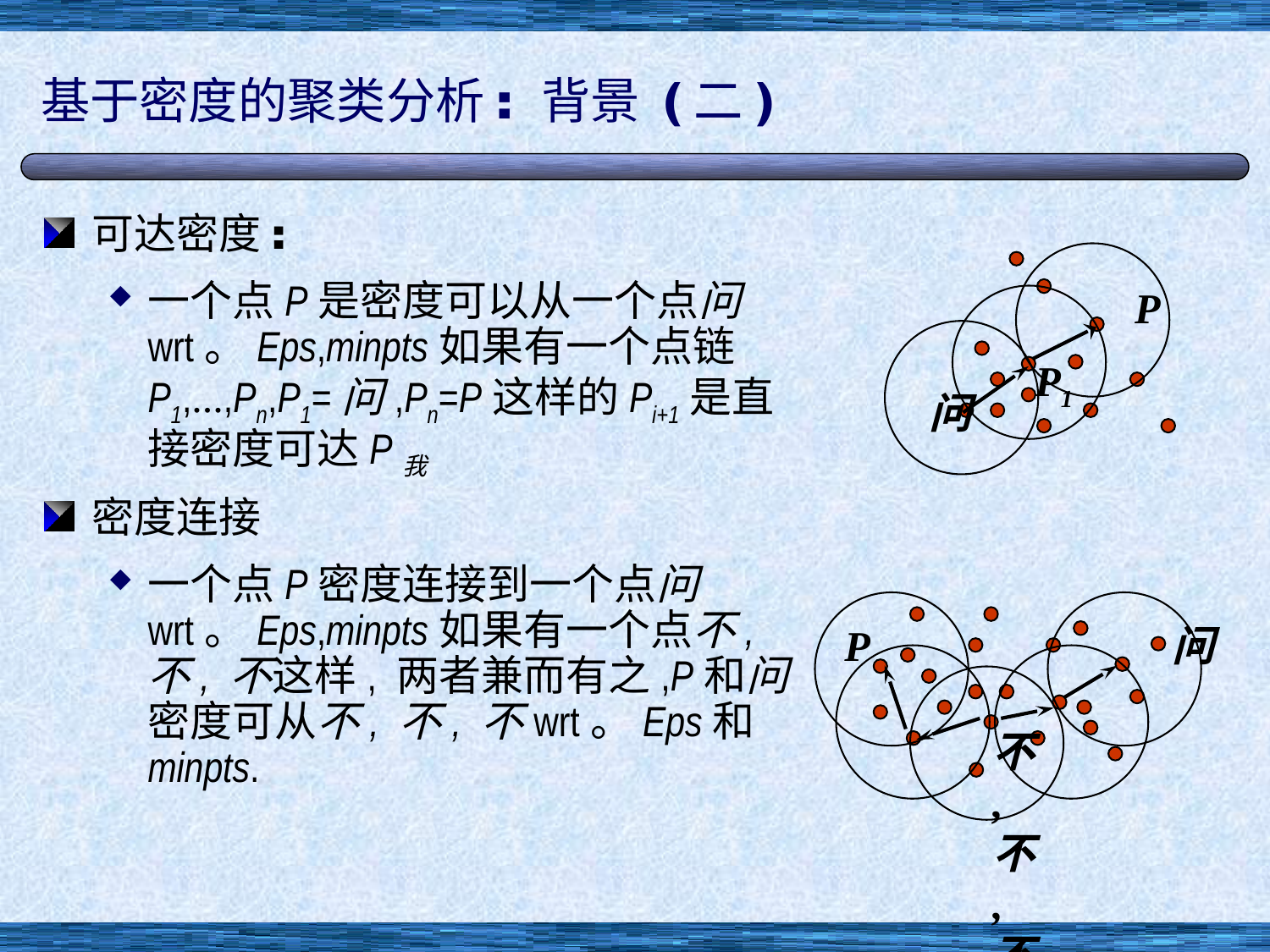

# 基于密度的聚类分析: 背景 (二)
可达密度:
一个点P是密度可以从一个点问wrt。Eps,minpts如果有一个点链P1,...,Pn,P1=问,Pn=P这样的Pi+1是直接密度可达P我
密度连接
一个点P密度连接到一个点问wrt。Eps,minpts如果有一个点不, 不, 不这样, 两者兼而有之,P和问密度可从不, 不, 不wrt。Eps和minpts.

P

P1

问

P
问

不, 不, 不